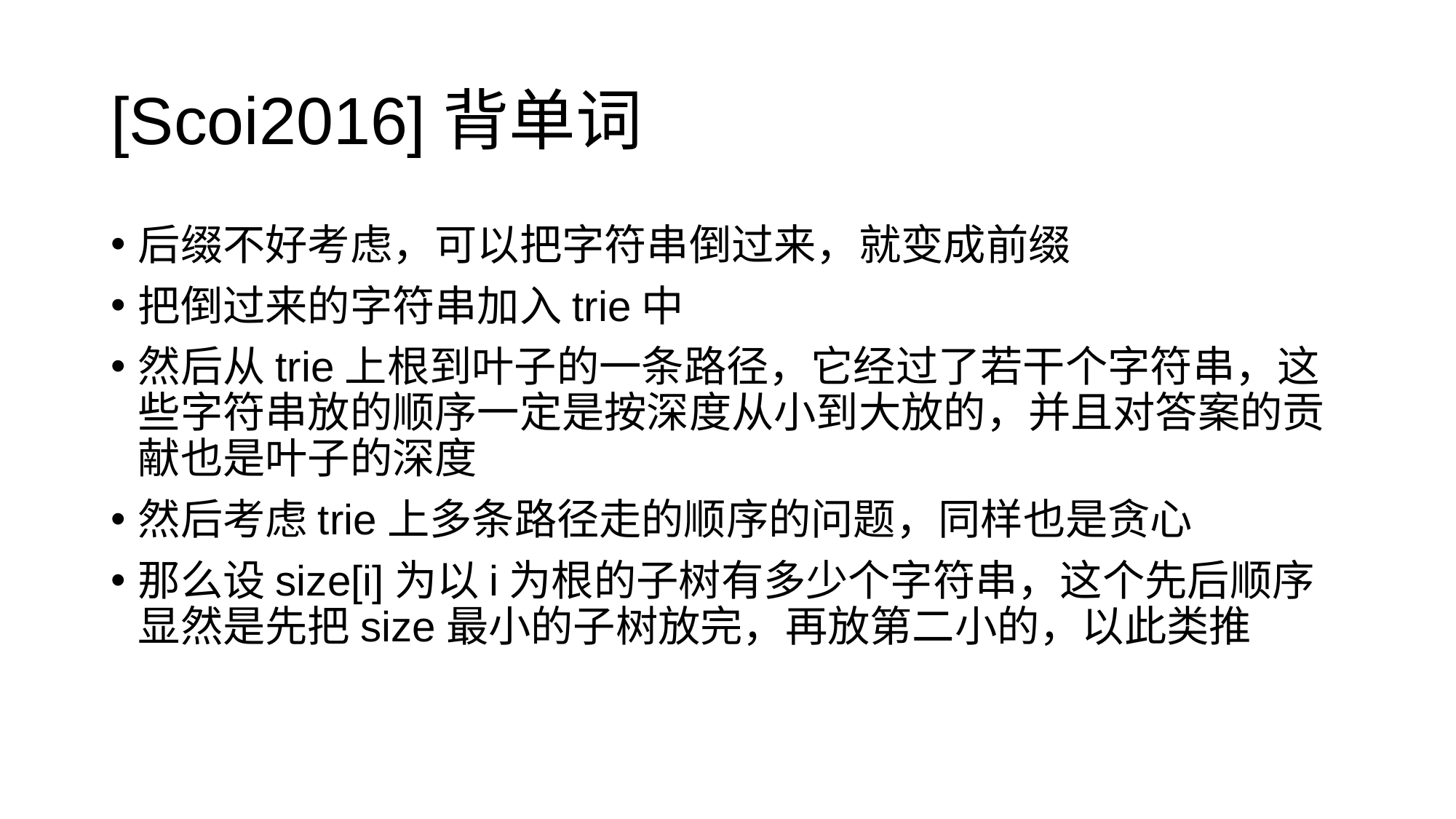

# [Scoi2016]背单词
后缀不好考虑，可以把字符串倒过来，就变成前缀
把倒过来的字符串加入trie中
然后从trie上根到叶子的一条路径，它经过了若干个字符串，这些字符串放的顺序一定是按深度从小到大放的，并且对答案的贡献也是叶子的深度
然后考虑trie上多条路径走的顺序的问题，同样也是贪心
那么设size[i]为以i为根的子树有多少个字符串，这个先后顺序显然是先把size最小的子树放完，再放第二小的，以此类推